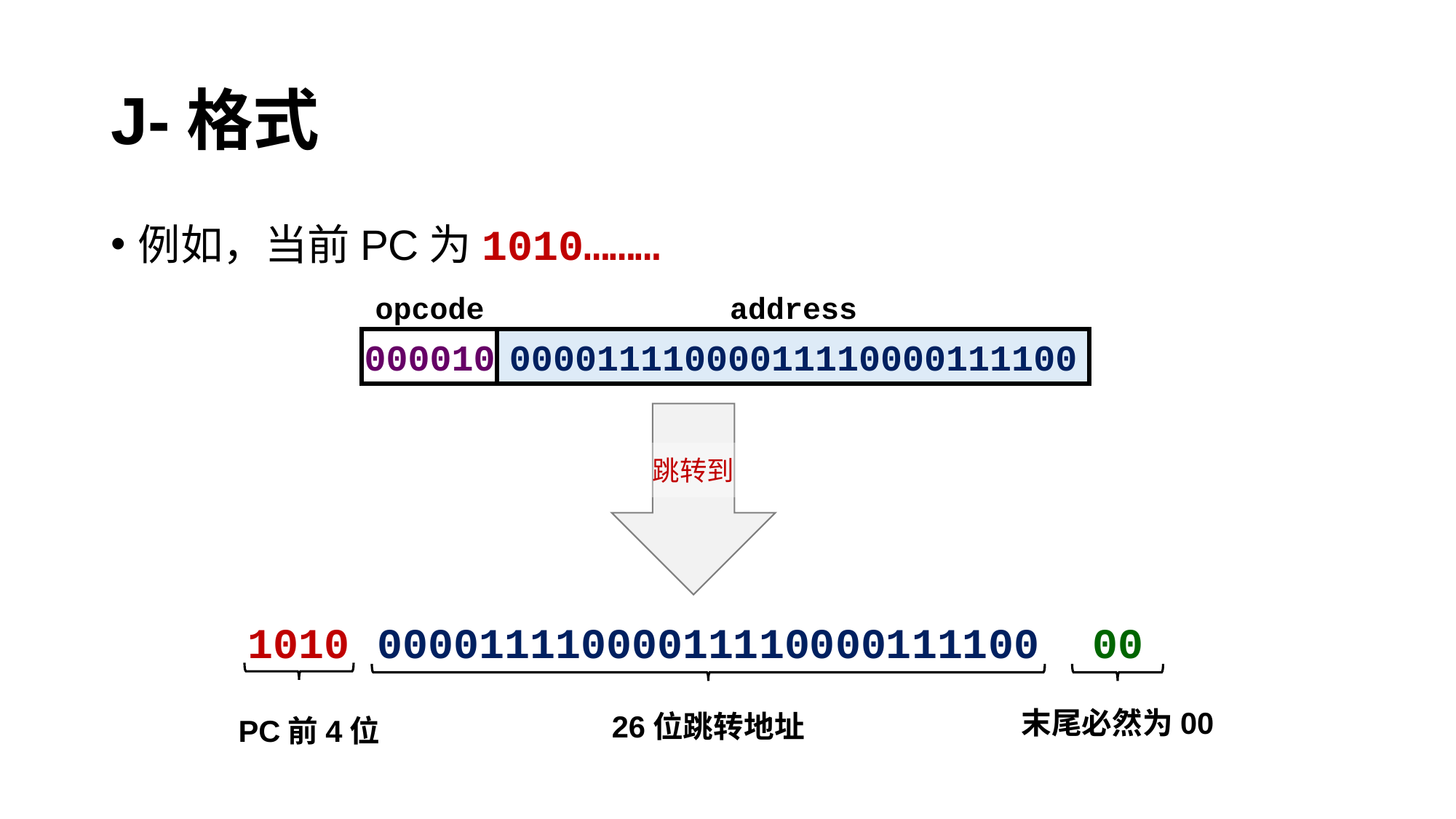

# J-格式
例如，当前PC为1010………

opcode
address
000010
00001111000011110000111100

跳转到
1010
00001111000011110000111100
00

末尾必然为00
26位跳转地址
PC前4位